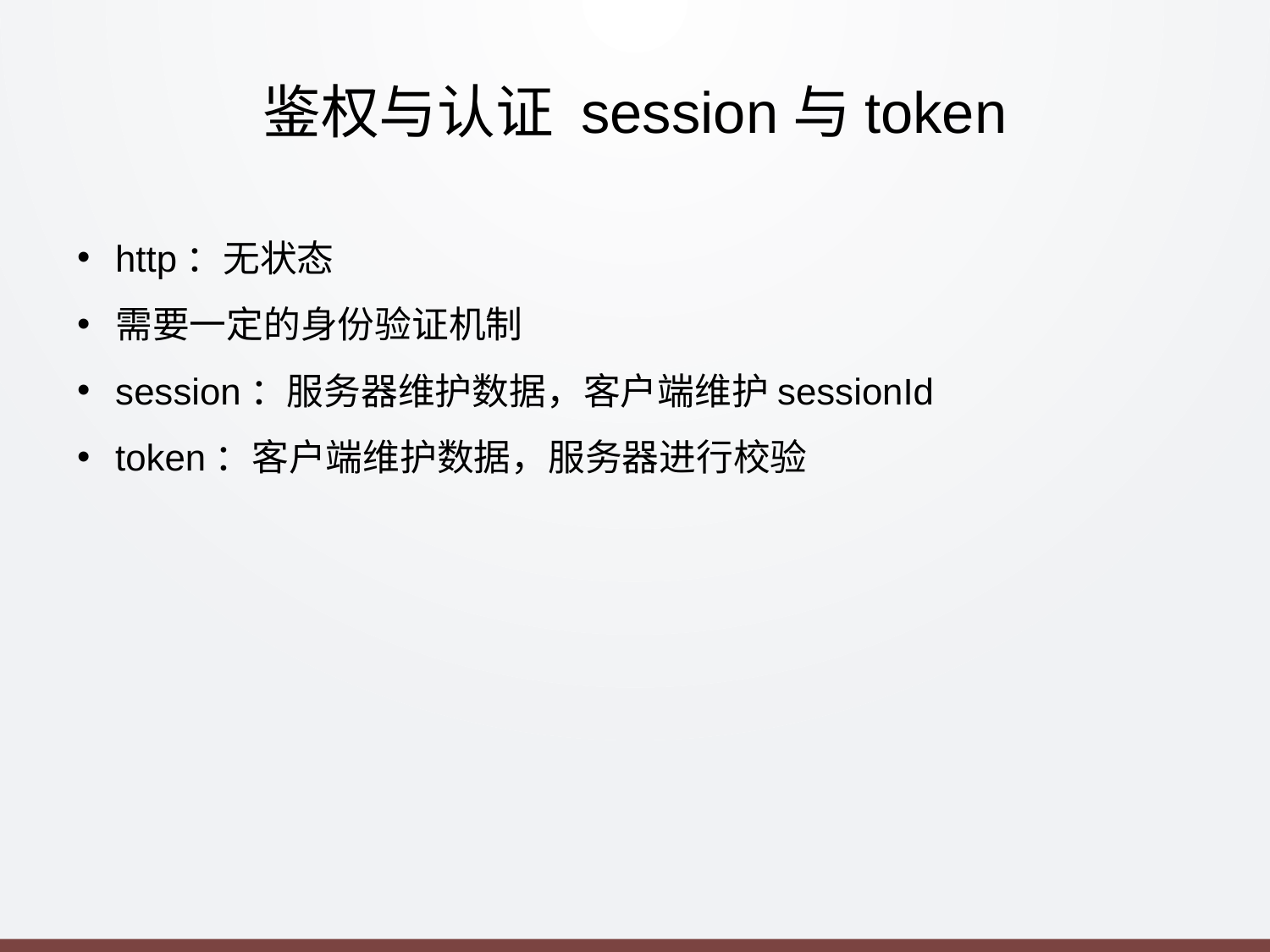

# 鉴权与认证 session与token
http：无状态
需要一定的身份验证机制
session：服务器维护数据，客户端维护sessionId
token：客户端维护数据，服务器进行校验